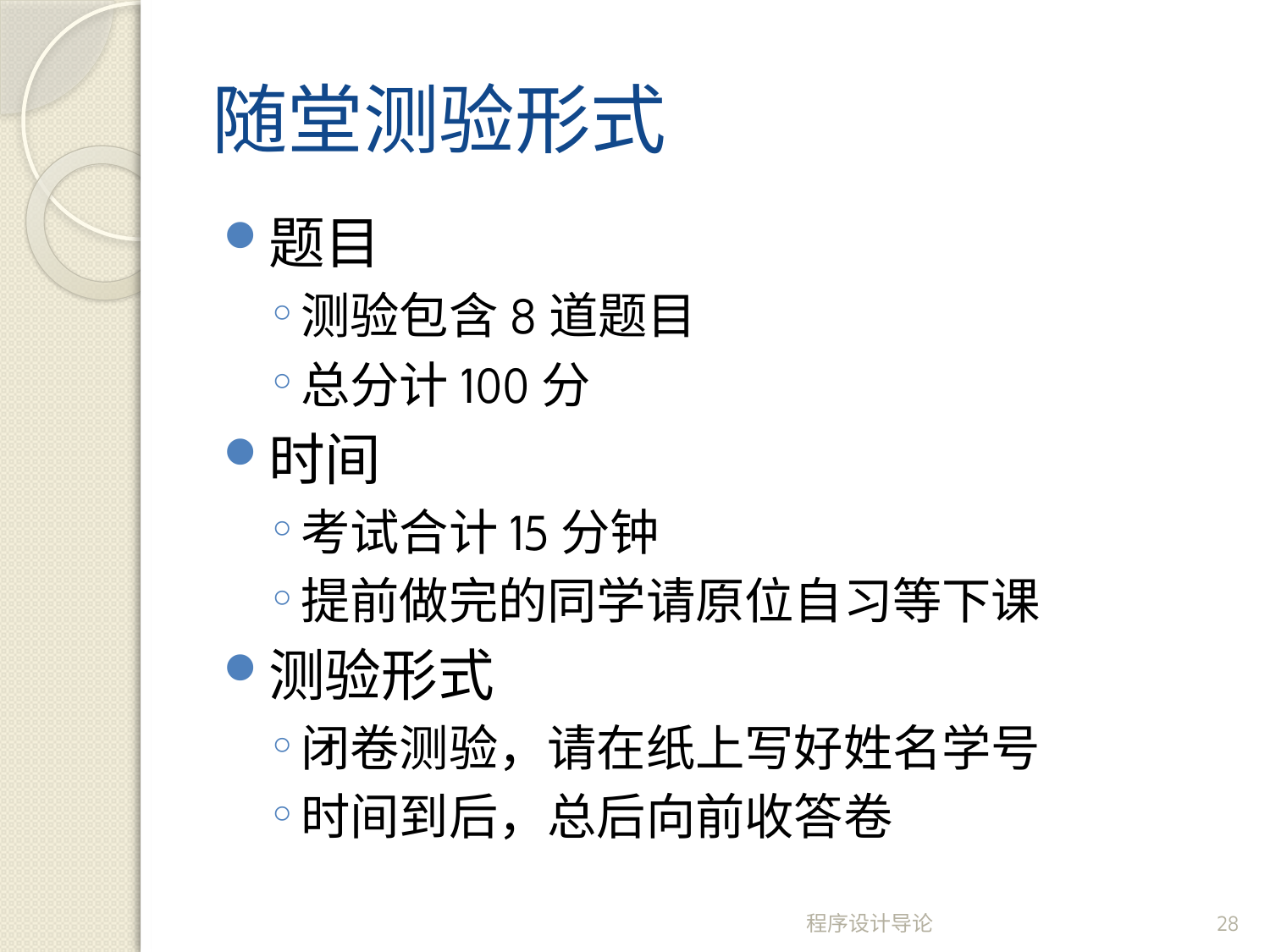

# 随堂测验形式
题目
测验包含8道题目
总分计100分
时间
考试合计15分钟
提前做完的同学请原位自习等下课
测验形式
闭卷测验，请在纸上写好姓名学号
时间到后，总后向前收答卷
程序设计导论
28